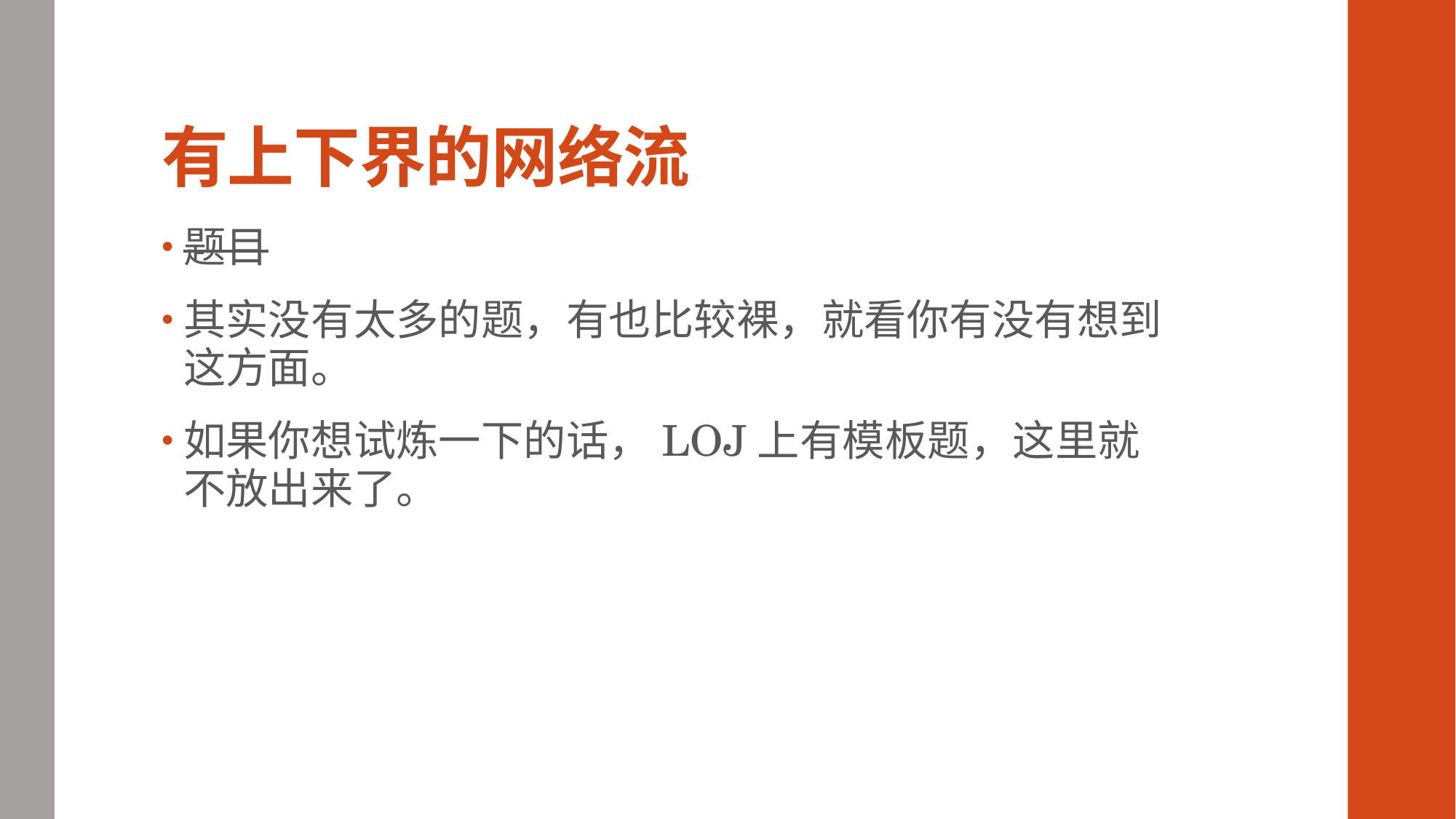

# 有上下界的网络流
题目
其实没有太多的题，有也比较裸，就看你有没有想到这方面。
如果你想试炼一下的话，LOJ上有模板题，这里就不放出来了。